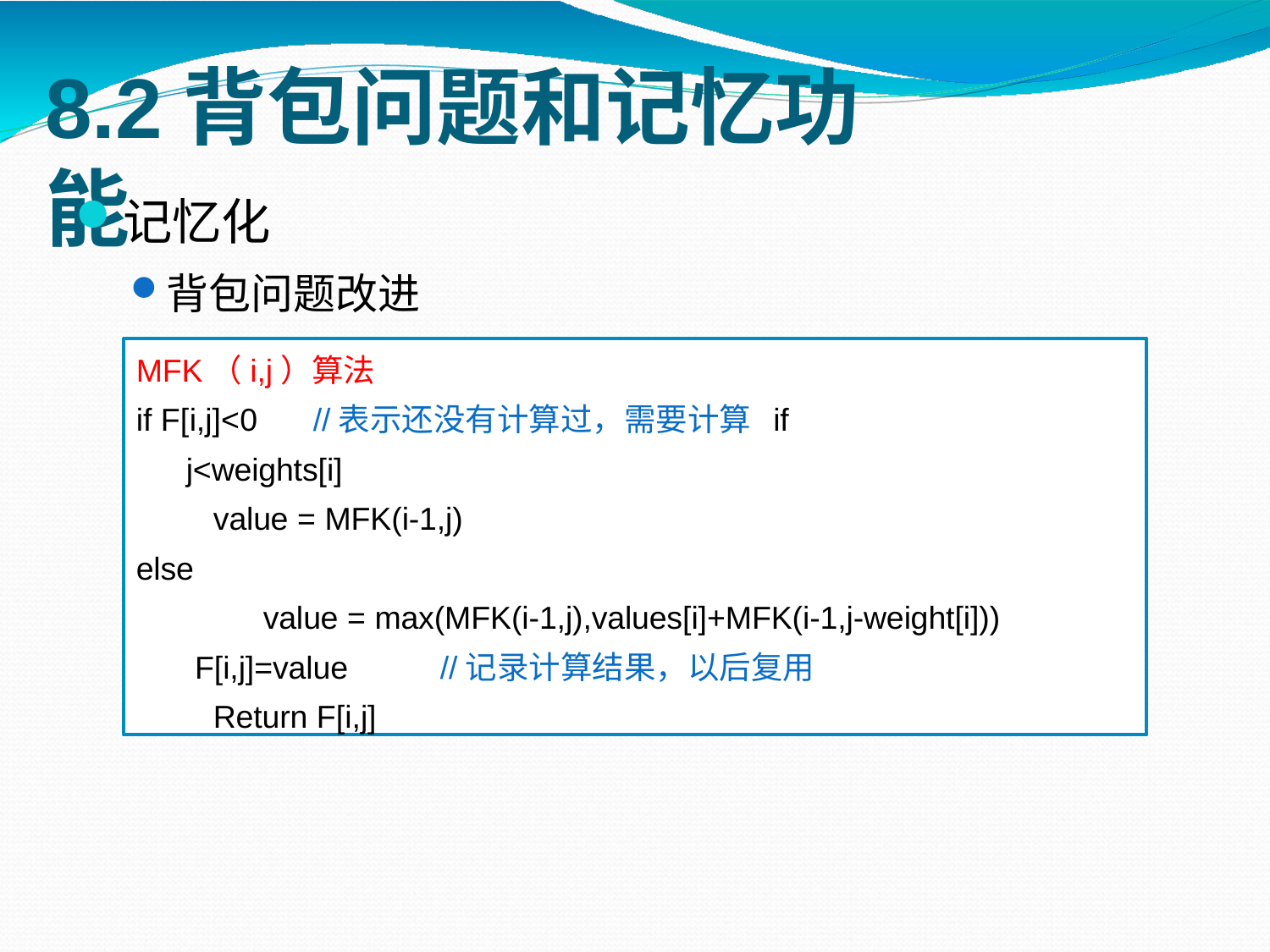

# 8.2背包问题和记忆功能
记忆化
背包问题改进
MFK（i,j）算法
if F[i,j]<0	//表示还没有计算过，需要计算  if j<weights[i]
value = MFK(i-1,j)
else
value = max(MFK(i-1,j),values[i]+MFK(i-1,j-weight[i]))  F[i,j]=value	//记录计算结果，以后复用
Return F[i,j]